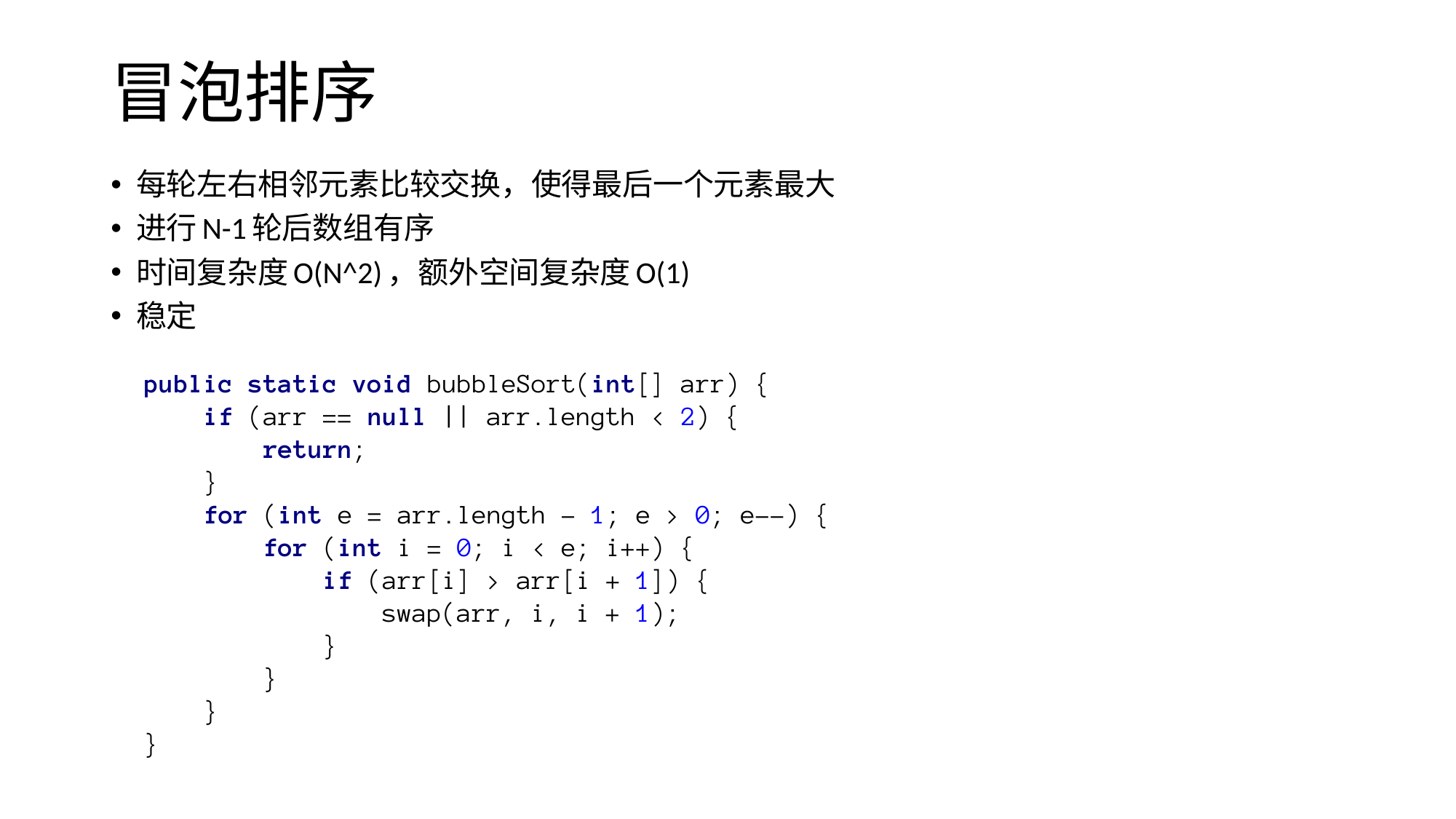

# 冒泡排序
每轮左右相邻元素比较交换，使得最后一个元素最大
进行N-1轮后数组有序
时间复杂度O(N^2)，额外空间复杂度O(1)
稳定
public static void bubbleSort(int[] arr) {
    if (arr == null || arr.length < 2) {
        return;
    }
    for (int e = arr.length - 1; e > 0; e--) {
        for (int i = 0; i < e; i++) {
            if (arr[i] > arr[i + 1]) {
                swap(arr, i, i + 1);
            }
        }
    }
}